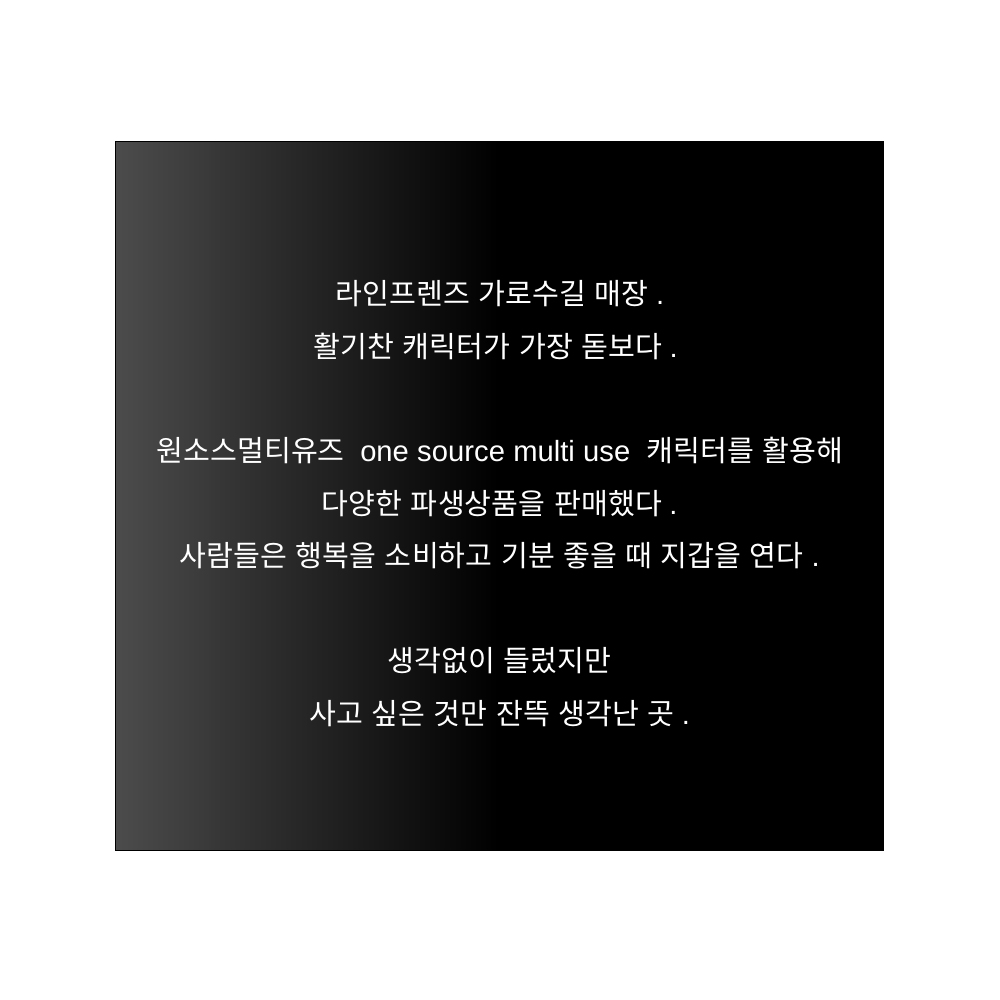

라인프렌즈 가로수길 매장.
활기찬 캐릭터가 가장 돋보다.

원소스멀티유즈 one source multi use 캐릭터를 활용해
다양한 파생상품을 판매했다.
사람들은 행복을 소비하고 기분 좋을 때 지갑을 연다.

생각없이 들렀지만
사고 싶은 것만 잔뜩 생각난 곳.